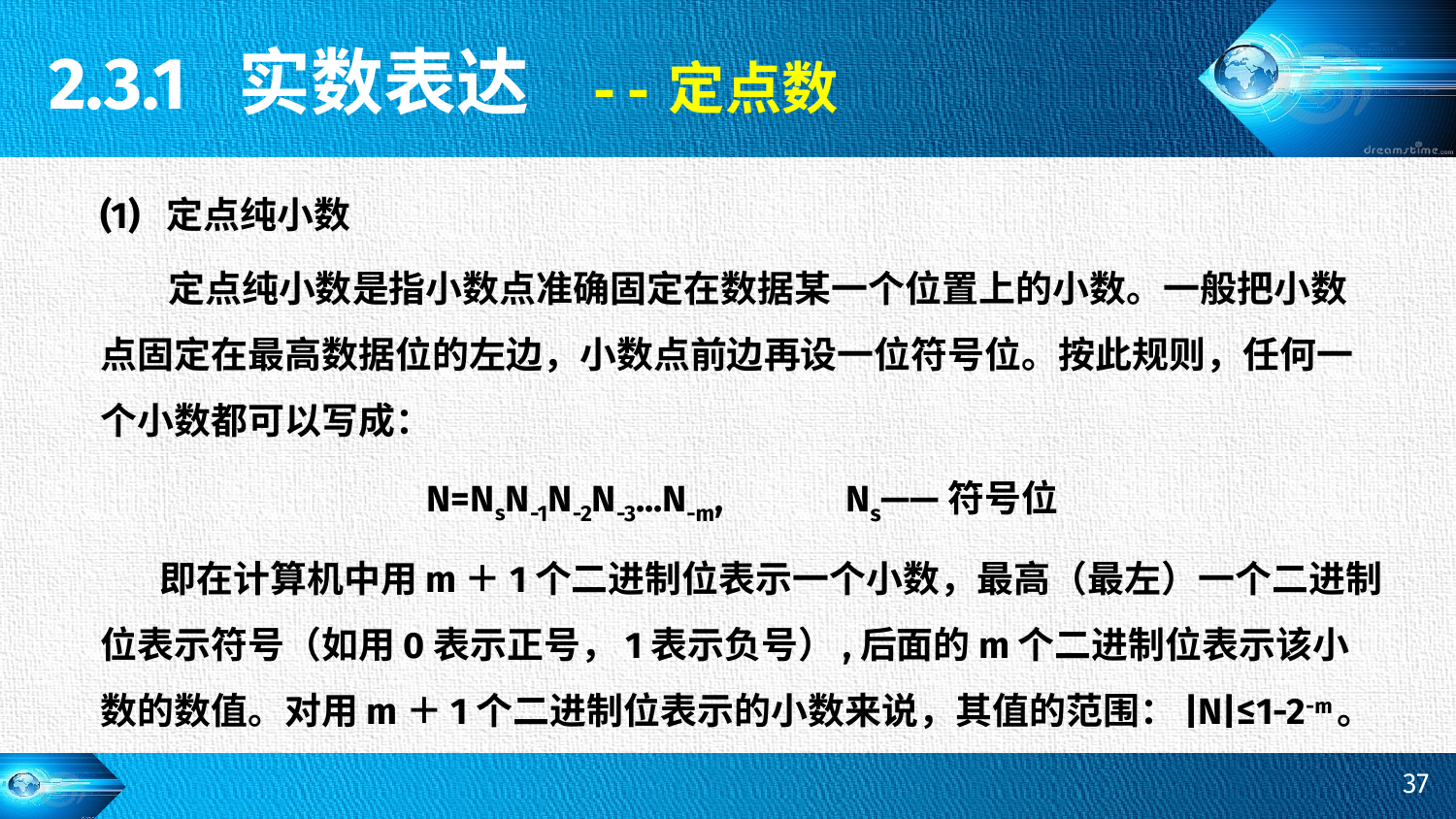

2.3.1  实数表达
--定点数
(1)  定点纯小数
       定点纯小数是指小数点准确固定在数据某一个位置上的小数。一般把小数点固定在最高数据位的左边，小数点前边再设一位符号位。按此规则，任何一个小数都可以写成：
N=NsN-1N-2N-3...N-m,              Ns——符号位
      即在计算机中用m＋1个二进制位表示一个小数，最高（最左）一个二进制位表示符号（如用0表示正号，1表示负号）,后面的m个二进制位表示该小数的数值。对用m＋1个二进制位表示的小数来说，其值的范围：|N|≤1-2-m。

37